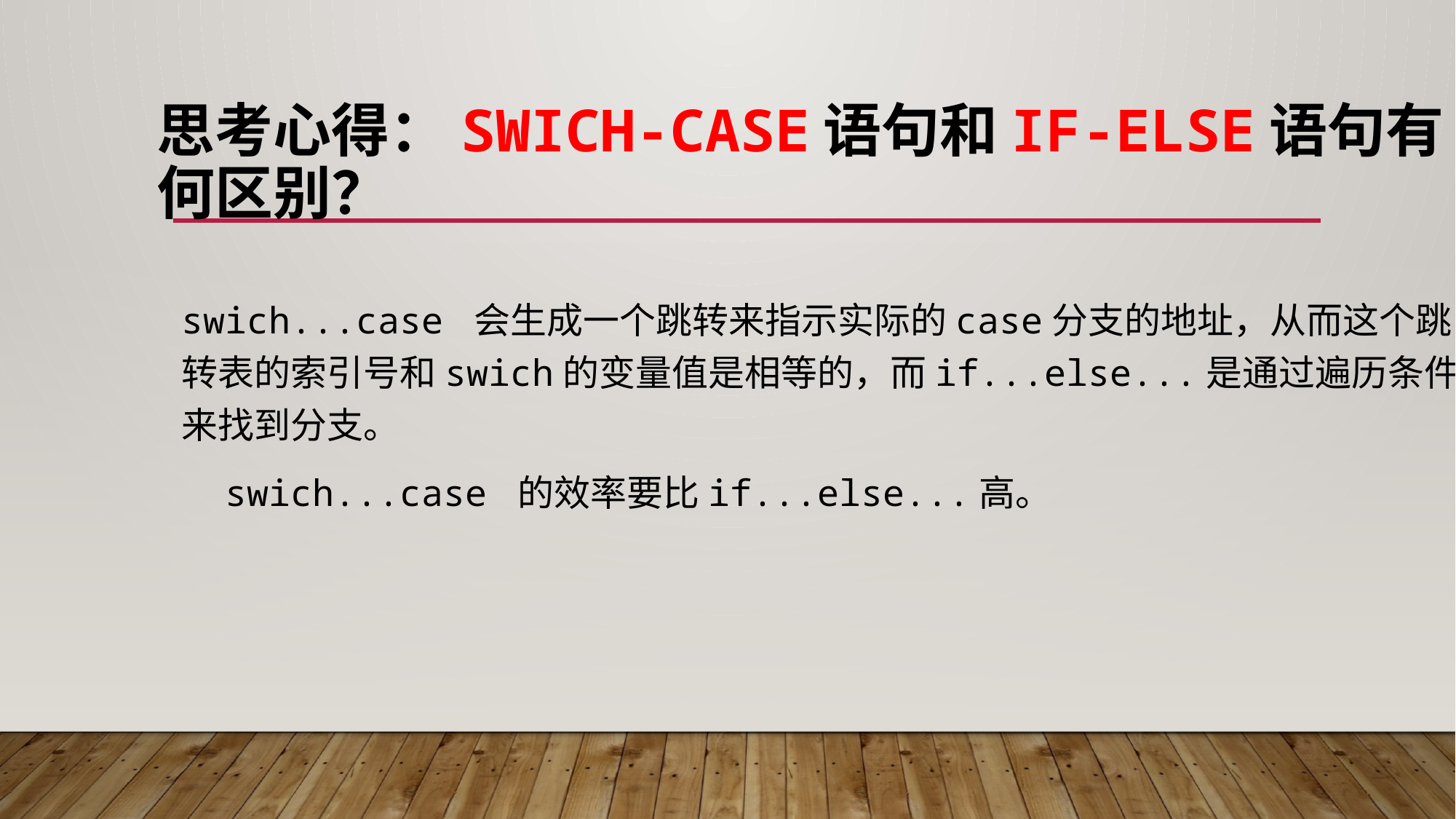

# 思考心得：swich-case语句和if-else语句有何区别？

swich...case 会生成一个跳转来指示实际的case分支的地址，从而这个跳转表的索引号和swich的变量值是相等的，而if...else...是通过遍历条件来找到分支。
  swich...case 的效率要比if...else...高。